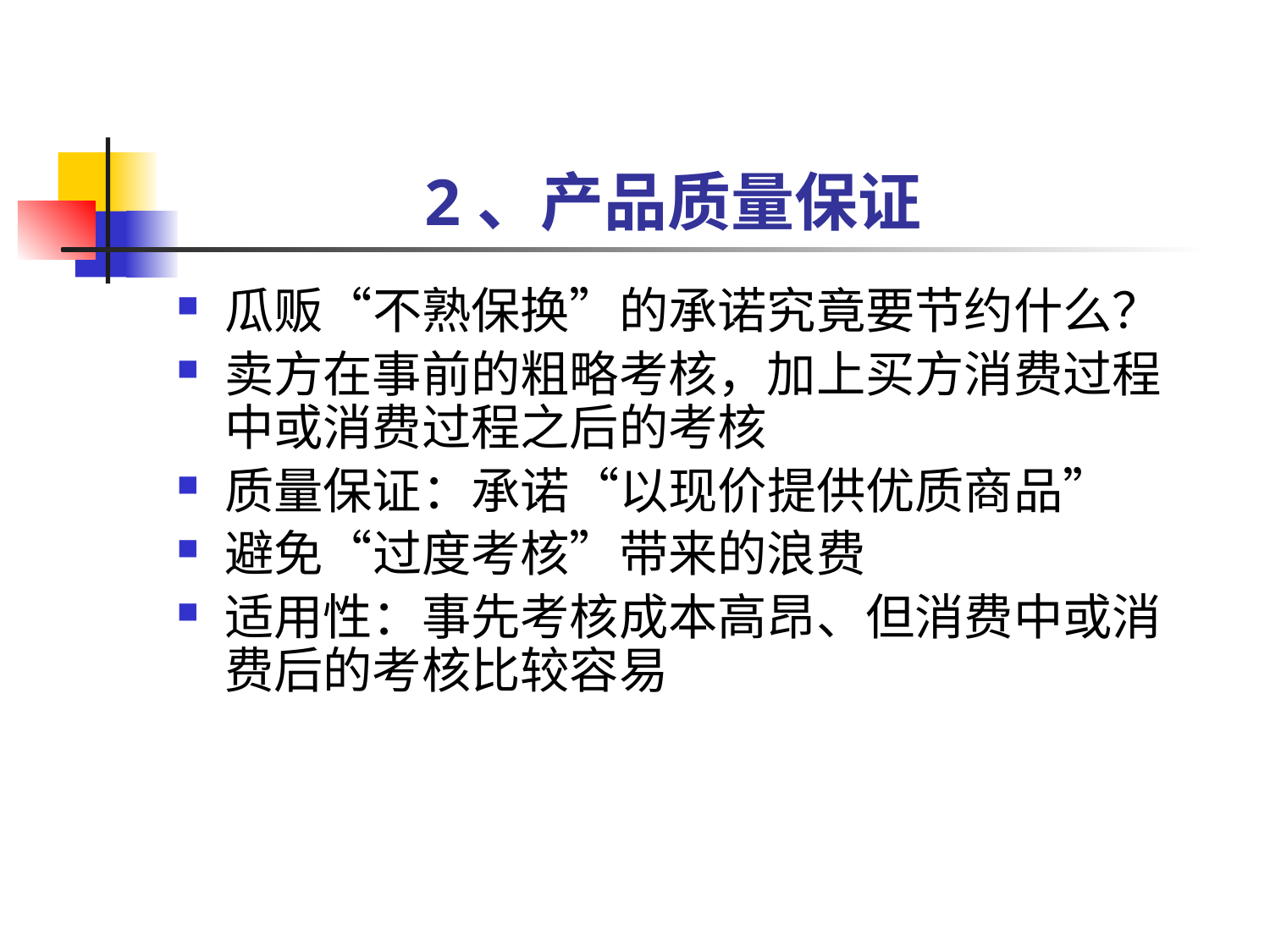

# 2、产品质量保证
瓜贩“不熟保换”的承诺究竟要节约什么？
卖方在事前的粗略考核，加上买方消费过程中或消费过程之后的考核
质量保证：承诺“以现价提供优质商品”
避免“过度考核”带来的浪费
适用性：事先考核成本高昂、但消费中或消费后的考核比较容易